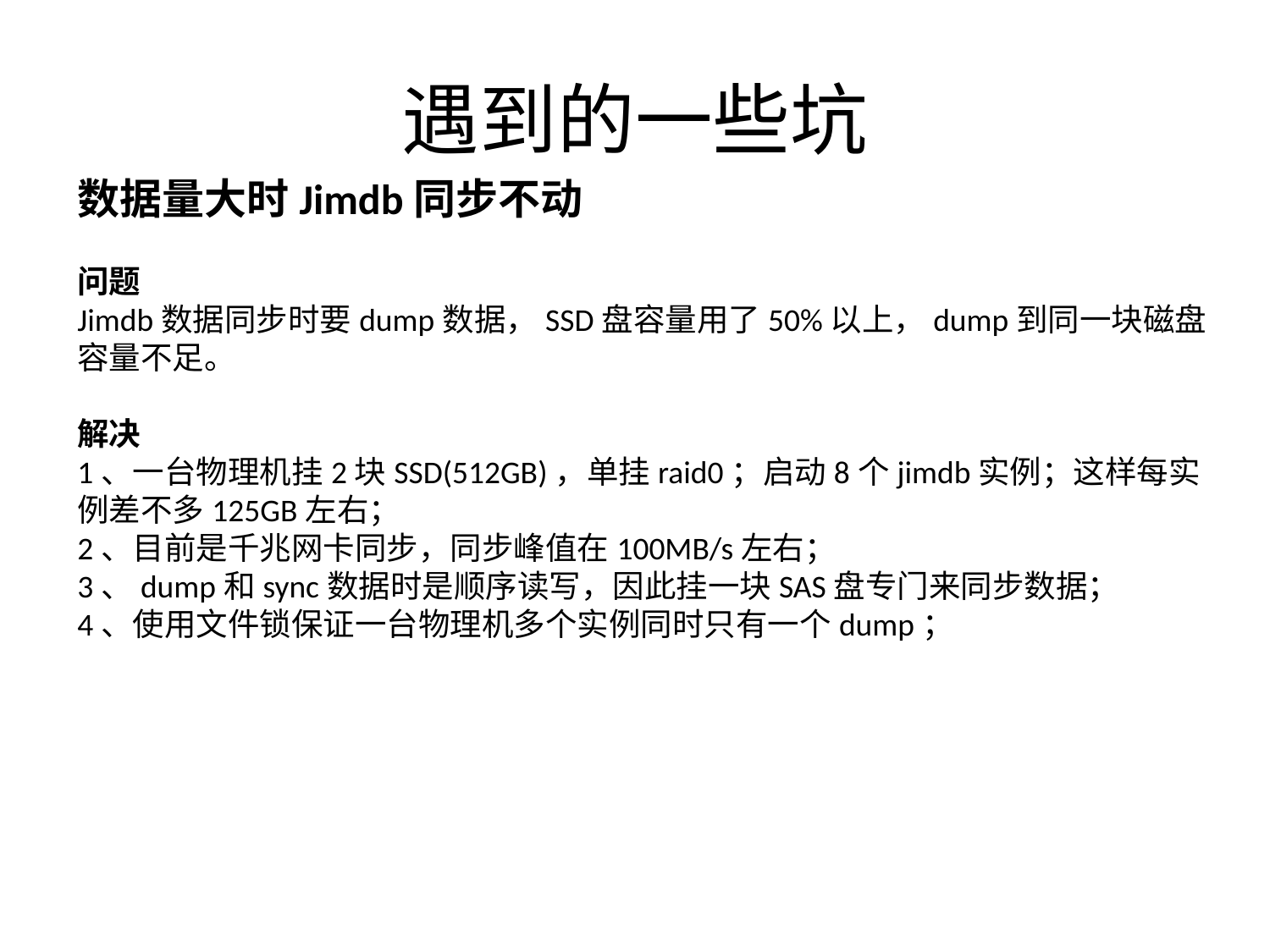

# 遇到的一些坑
数据量大时Jimdb同步不动

问题
Jimdb数据同步时要dump数据，SSD盘容量用了50%以上，dump到同一块磁盘容量不足。

解决
1、一台物理机挂2块SSD(512GB)，单挂raid0；启动8个jimdb实例；这样每实例差不多125GB左右；
2、目前是千兆网卡同步，同步峰值在100MB/s左右；
3、dump和sync数据时是顺序读写，因此挂一块SAS盘专门来同步数据；
4、使用文件锁保证一台物理机多个实例同时只有一个dump；